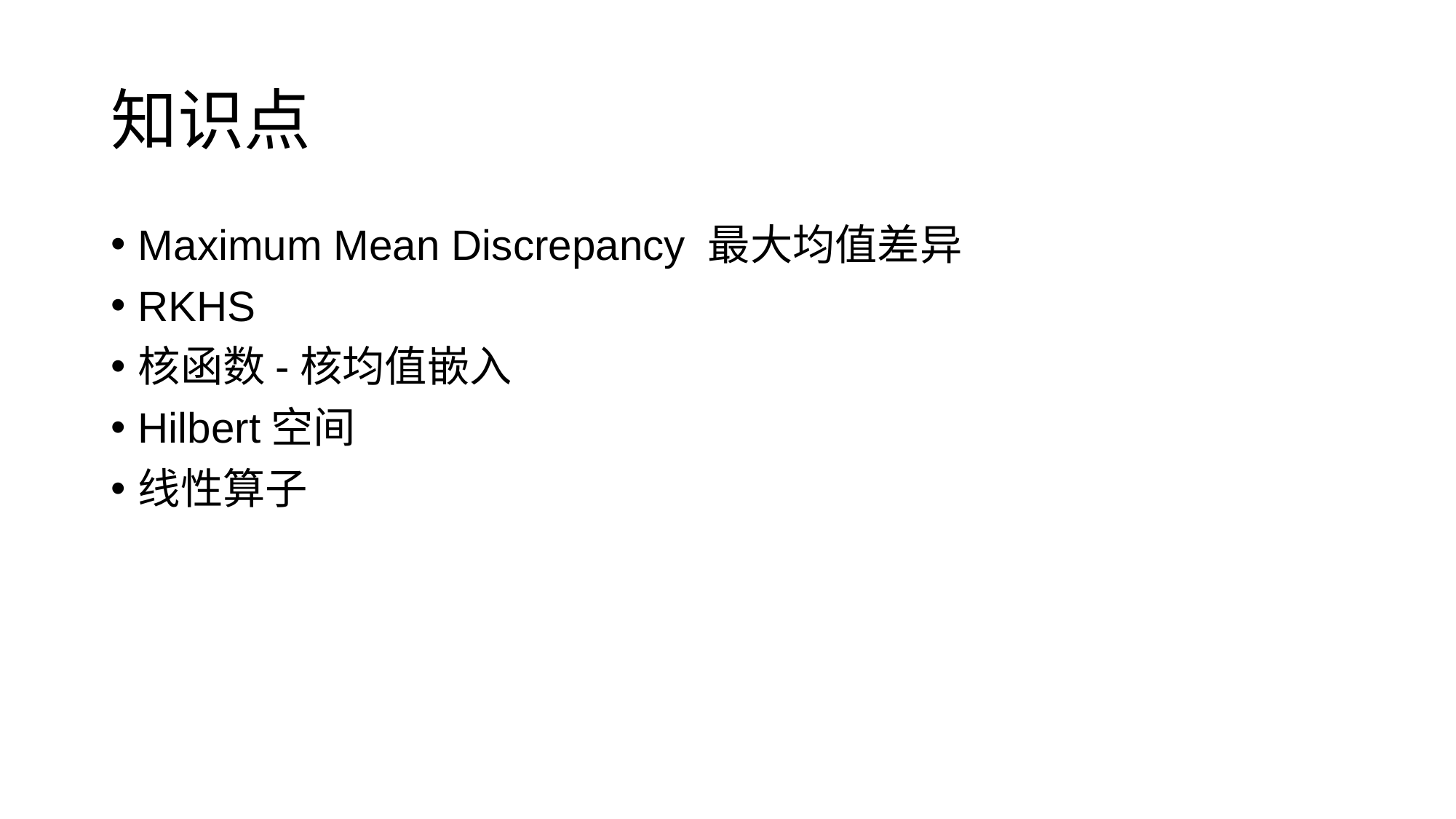

# 知识点
Maximum Mean Discrepancy 最大均值差异
RKHS
核函数-核均值嵌入
Hilbert空间
线性算子